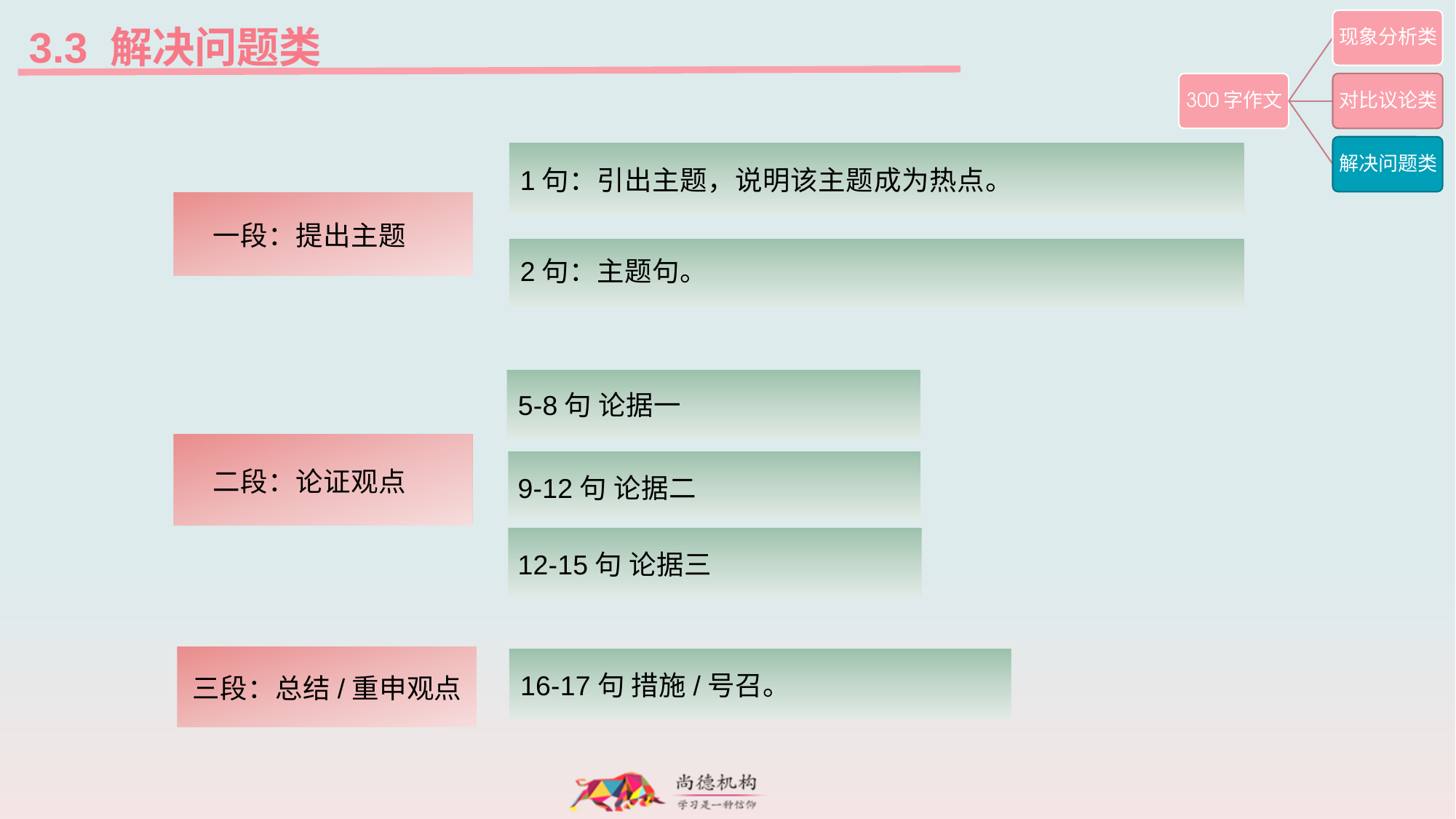

300字作文

现象分析类

对比议论类

解决问题类
3.3 解决问题类

1句：引出主题，说明该主题成为热点。

一段：提出主题

2句：主题句。

5-8句 论据一

二段：论证观点
9-12句 论据二

12-15句 论据三

16-17句 措施/号召。
三段：总结/重申观点